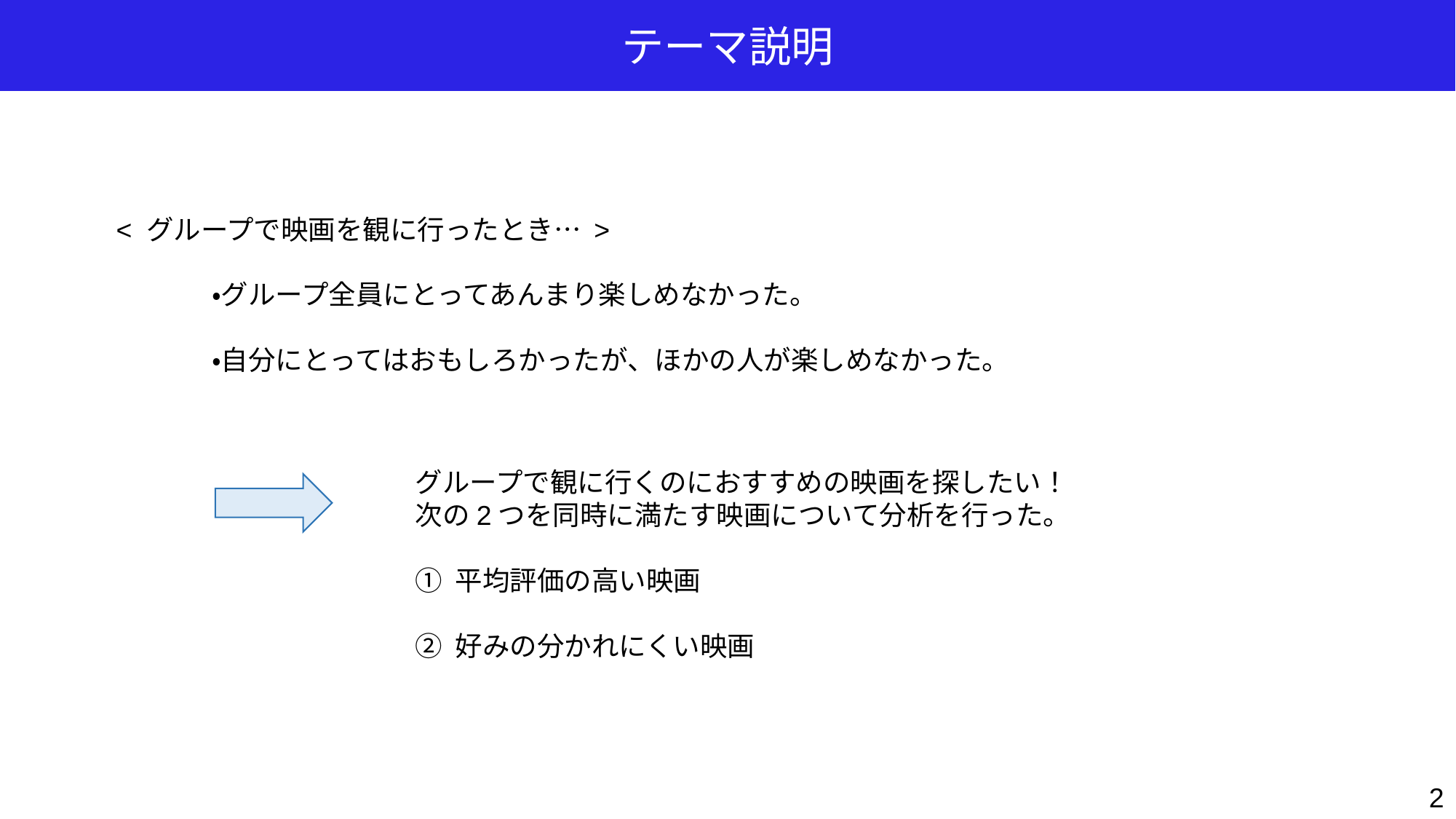

テーマ説明
< グループで映画を観に行ったとき… >
・グループ全員にとってあんまり楽しめなかった。

・自分にとってはおもしろかったが、ほかの人が楽しめなかった。
グループで観に行くのにおすすめの映画を探したい！
次の2つを同時に満たす映画について分析を行った。

① 平均評価の高い映画

② 好みの分かれにくい映画

2